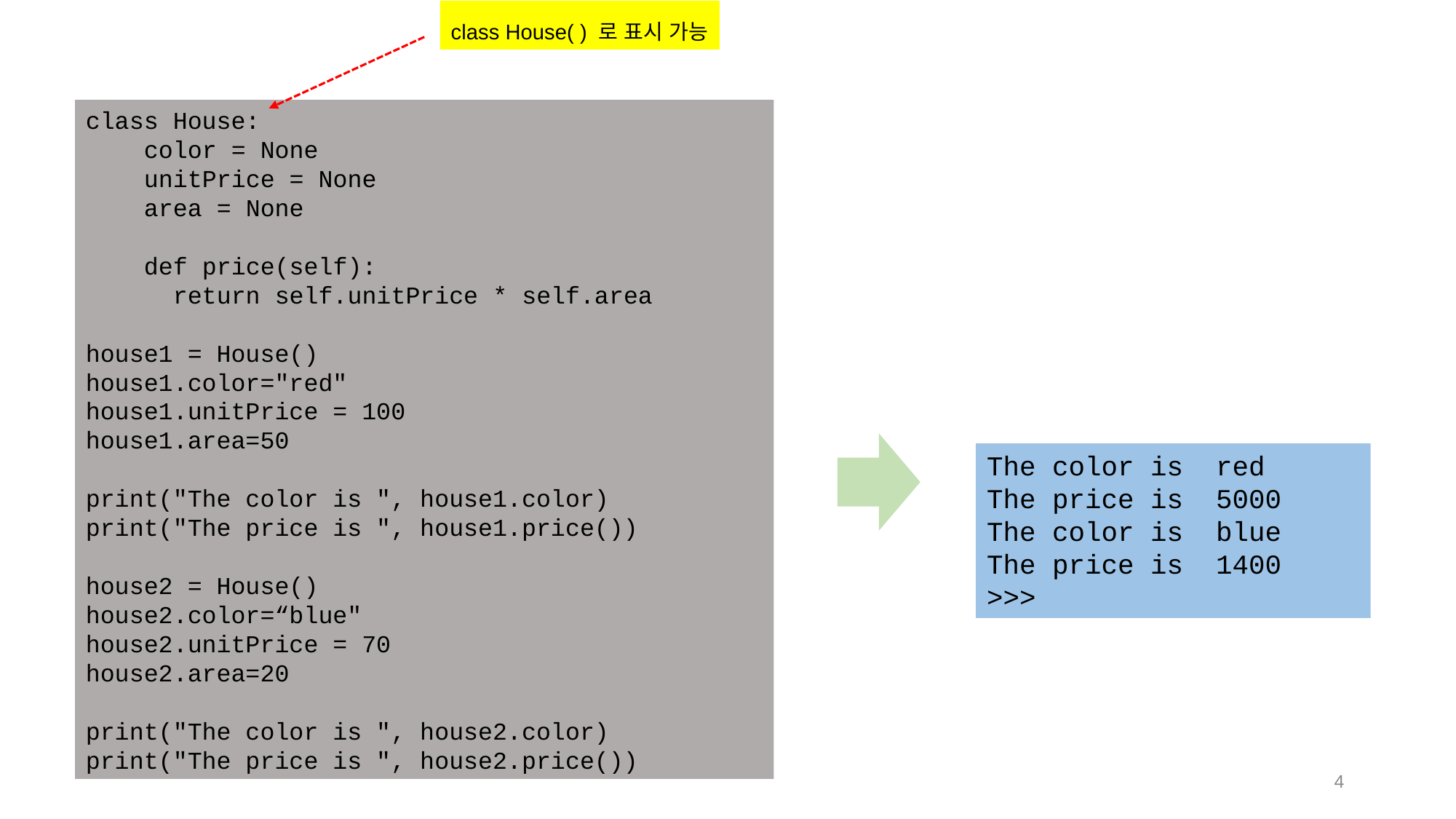

class House( ) 로 표시 가능
class House:
    color = None
    unitPrice = None
    area = None

    def price(self):
      return self.unitPrice * self.area

house1 = House()
house1.color="red"
house1.unitPrice = 100
house1.area=50

print("The color is ", house1.color)
print("The price is ", house1.price())

house2 = House()
house2.color=“blue"
house2.unitPrice = 70
house2.area=20

print("The color is ", house2.color)
print("The price is ", house2.price())

The color is  red
The price is  5000
The color is  blue
The price is  1400
>>>
4